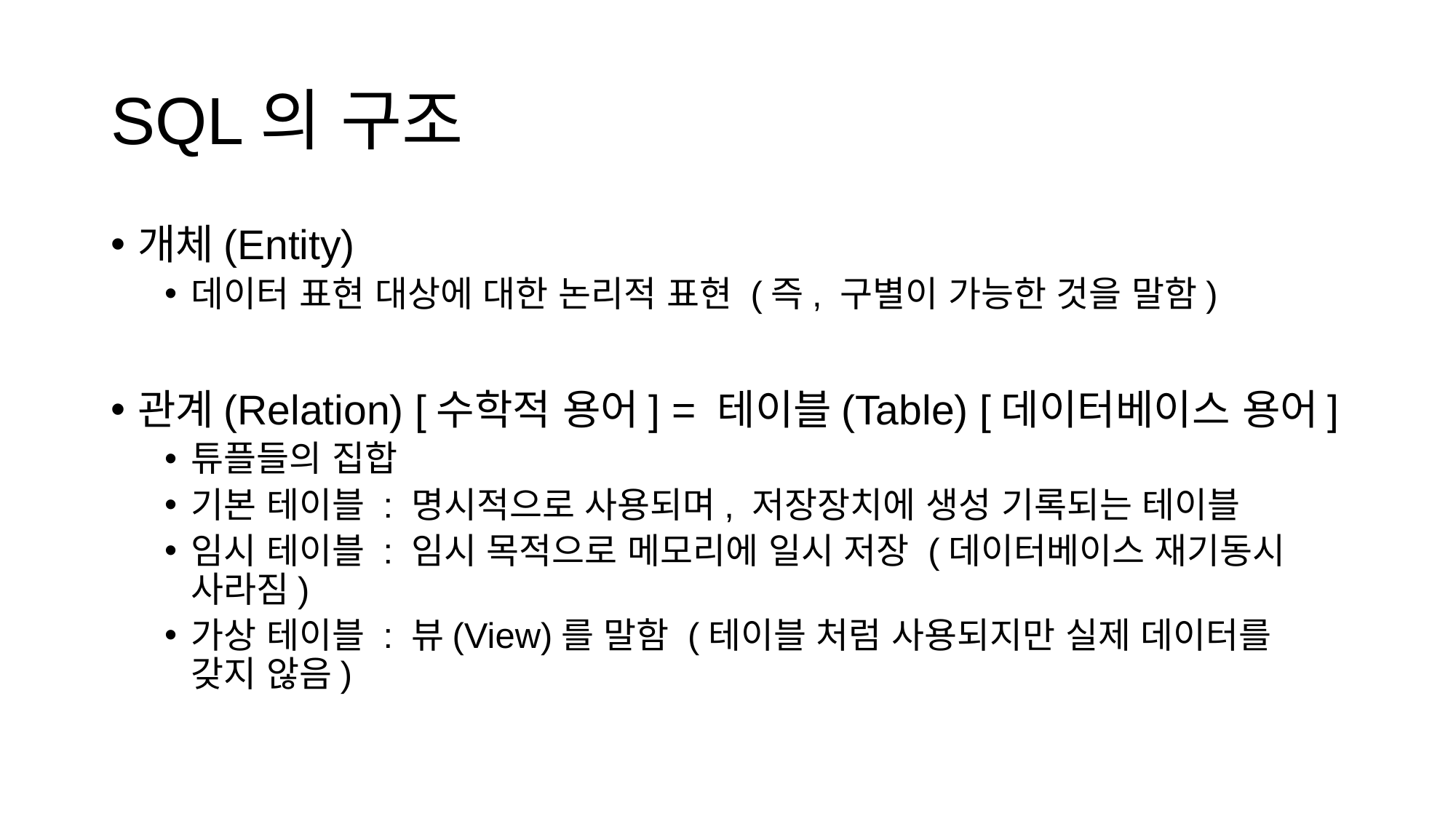

# SQL의 구조
개체(Entity)
데이터 표현 대상에 대한 논리적 표현 (즉, 구별이 가능한 것을 말함)

관계(Relation) [수학적 용어] = 테이블(Table) [데이터베이스 용어]
튜플들의 집합
기본 테이블 : 명시적으로 사용되며, 저장장치에 생성 기록되는 테이블
임시 테이블 : 임시 목적으로 메모리에 일시 저장 (데이터베이스 재기동시 사라짐)
가상 테이블 : 뷰(View)를 말함 (테이블 처럼 사용되지만 실제 데이터를 갖지 않음)